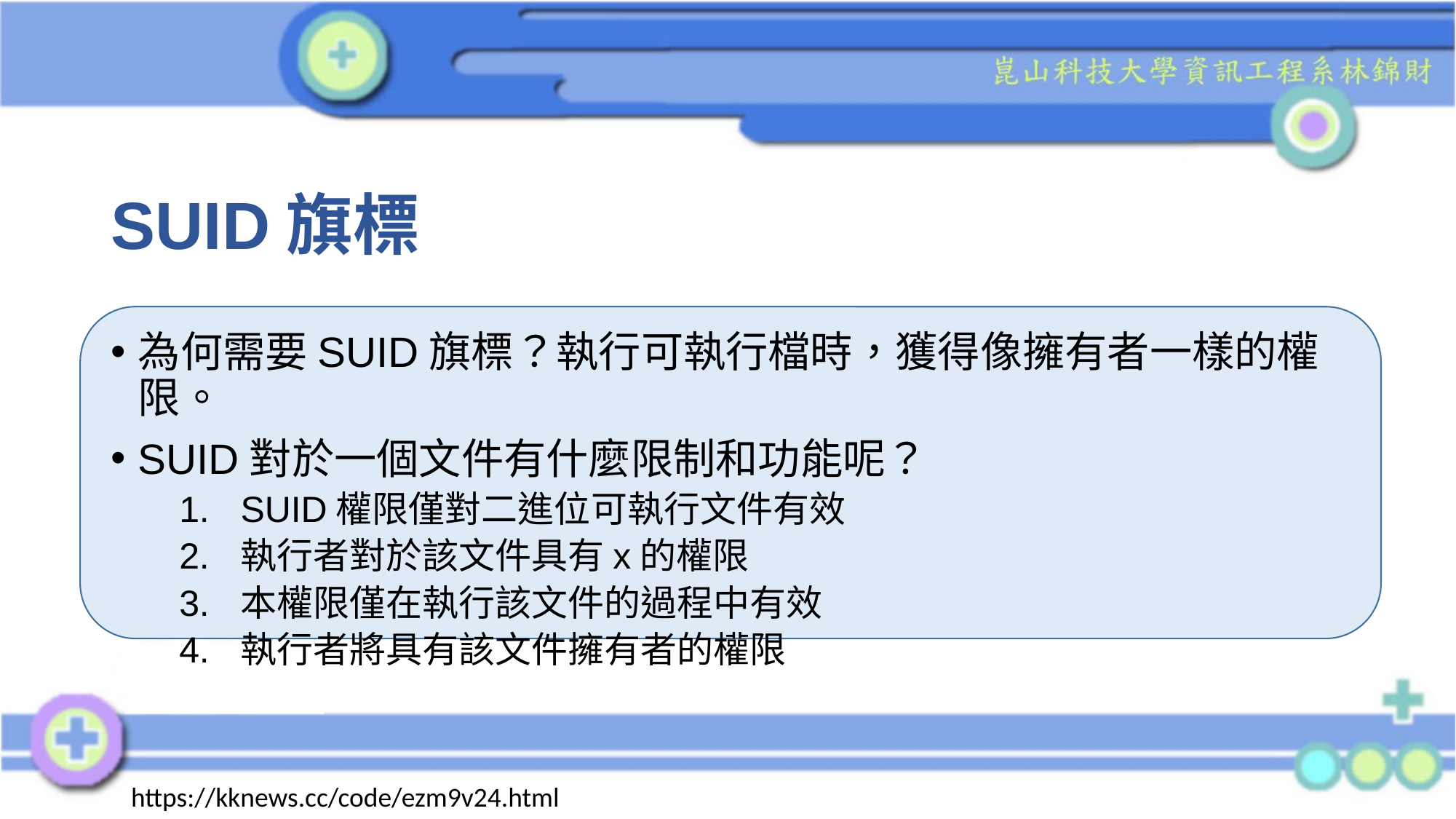

# SUID旗標

為何需要SUID旗標？執行可執行檔時，獲得像擁有者一樣的權限。
SUID對於一個文件有什麼限制和功能呢？
SUID權限僅對二進位可執行文件有效
執行者對於該文件具有x的權限
本權限僅在執行該文件的過程中有效
執行者將具有該文件擁有者的權限
https://kknews.cc/code/ezm9v24.html